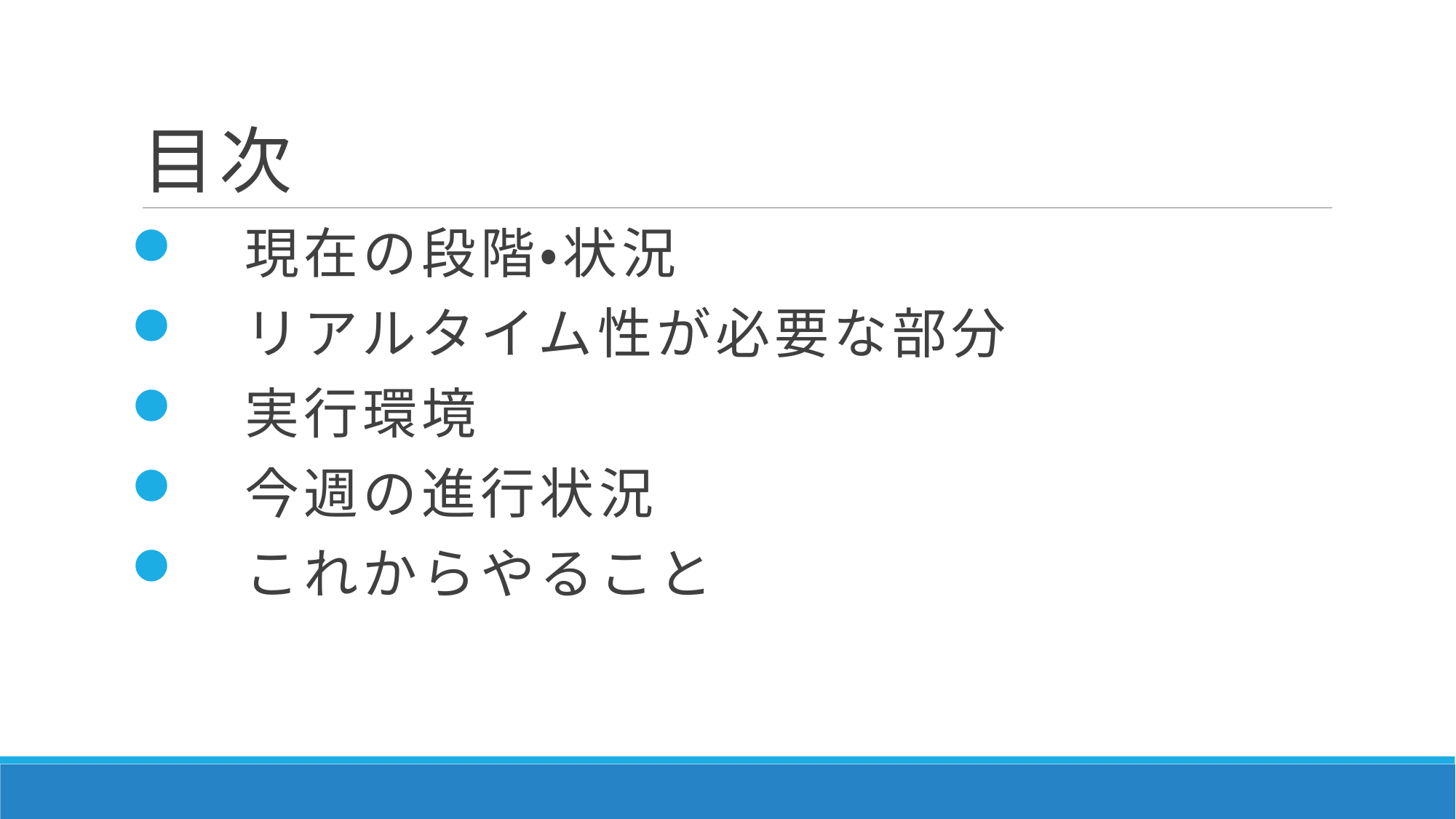

# 目次
　現在の段階・状況
　リアルタイム性が必要な部分
　実行環境
　今週の進行状況
　これからやること